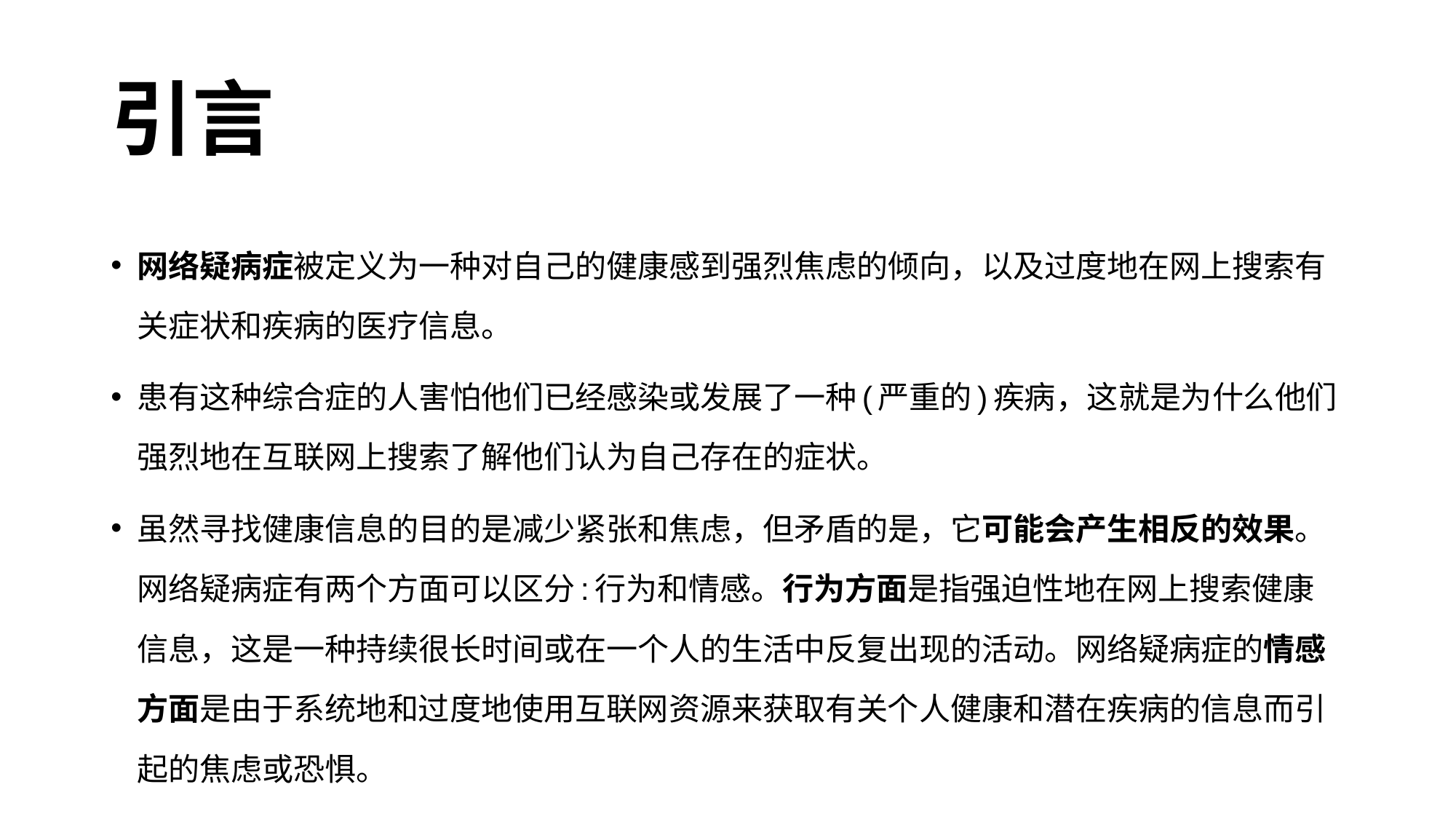

# 引言
网络疑病症被定义为一种对自己的健康感到强烈焦虑的倾向，以及过度地在网上搜索有关症状和疾病的医疗信息。
患有这种综合症的人害怕他们已经感染或发展了一种(严重的)疾病，这就是为什么他们强烈地在互联网上搜索了解他们认为自己存在的症状。
虽然寻找健康信息的目的是减少紧张和焦虑，但矛盾的是，它可能会产生相反的效果。网络疑病症有两个方面可以区分:行为和情感。行为方面是指强迫性地在网上搜索健康信息，这是一种持续很长时间或在一个人的生活中反复出现的活动。网络疑病症的情感方面是由于系统地和过度地使用互联网资源来获取有关个人健康和潜在疾病的信息而引起的焦虑或恐惧。